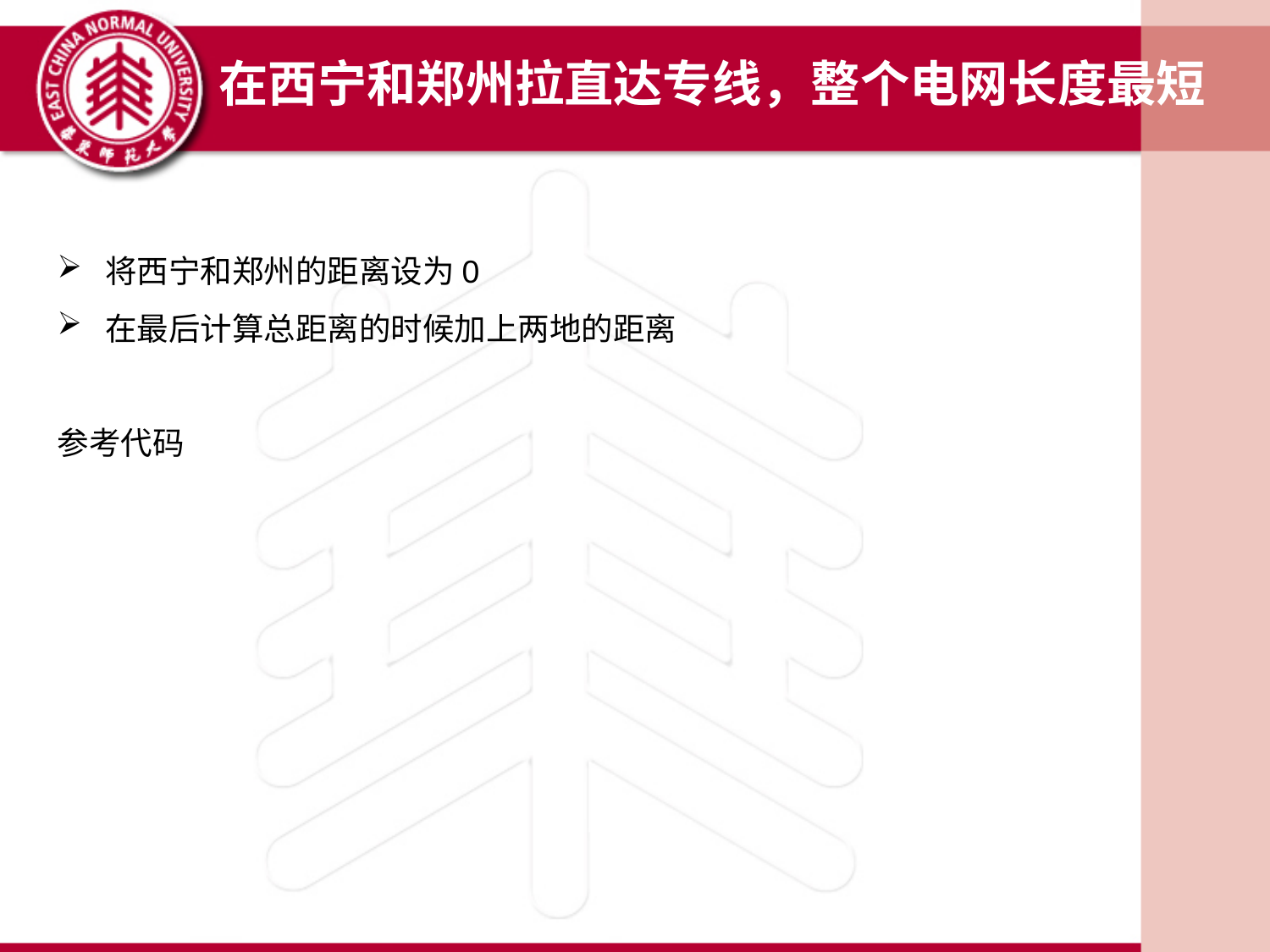

在西宁和郑州拉直达专线，整个电网长度最短
将西宁和郑州的距离设为0
在最后计算总距离的时候加上两地的距离

参考代码